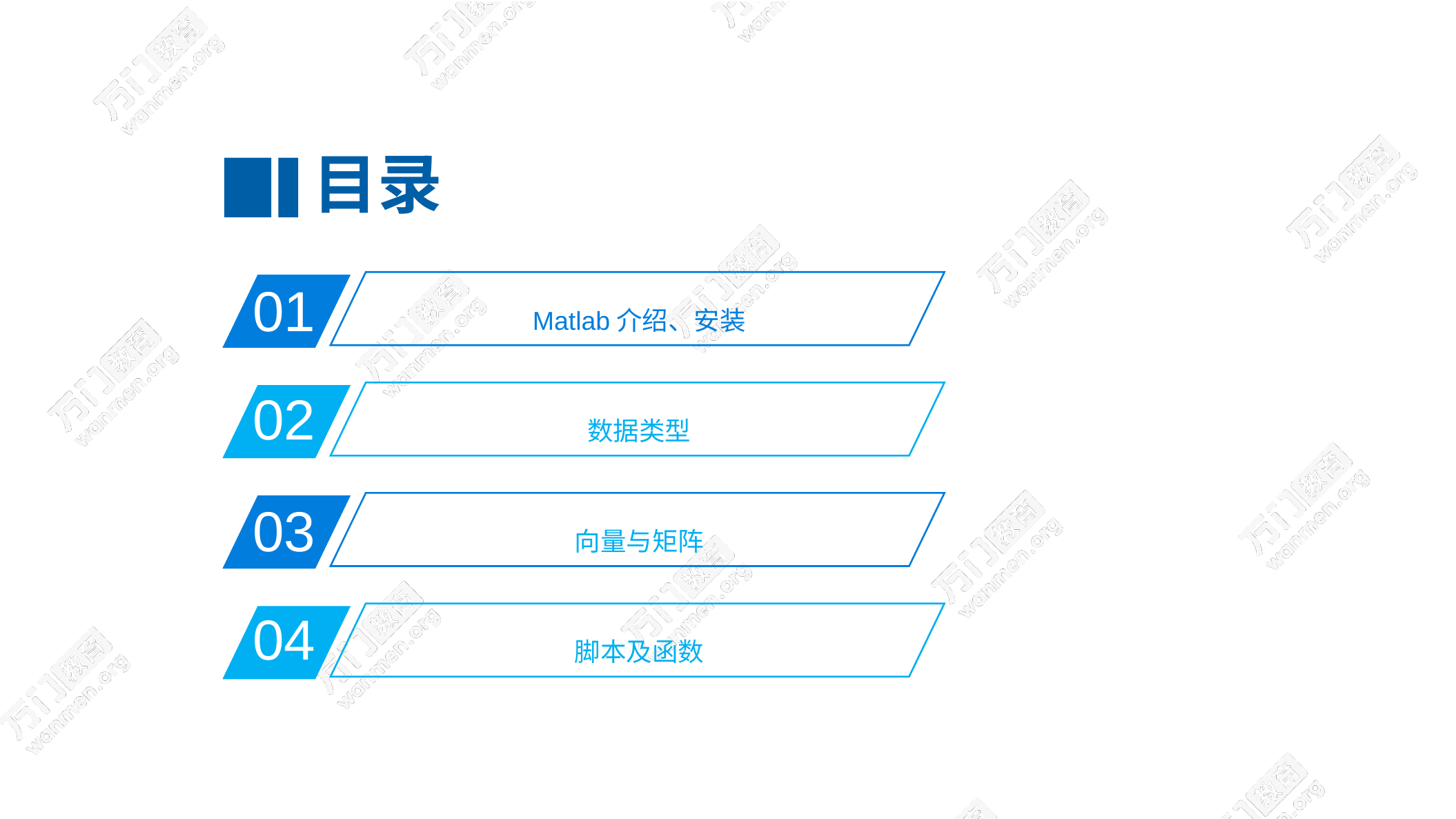

目录

01

Matlab介绍、安装
02

数据类型
03

向量与矩阵
04

脚本及函数